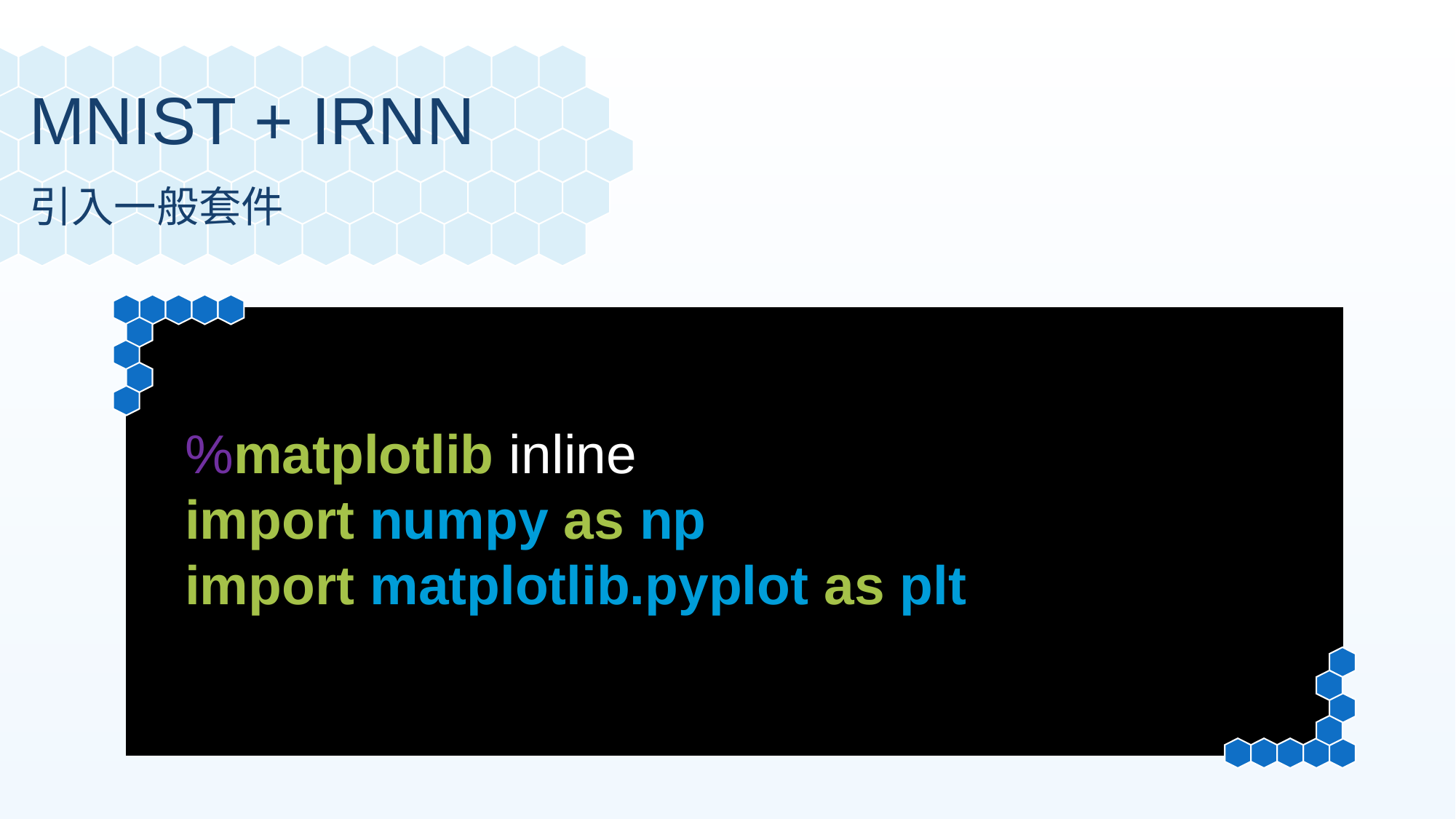

MNIST + IRNN
引入一般套件

%matplotlib inline I
import numpy as np
import matplotlib.pyplot as plt